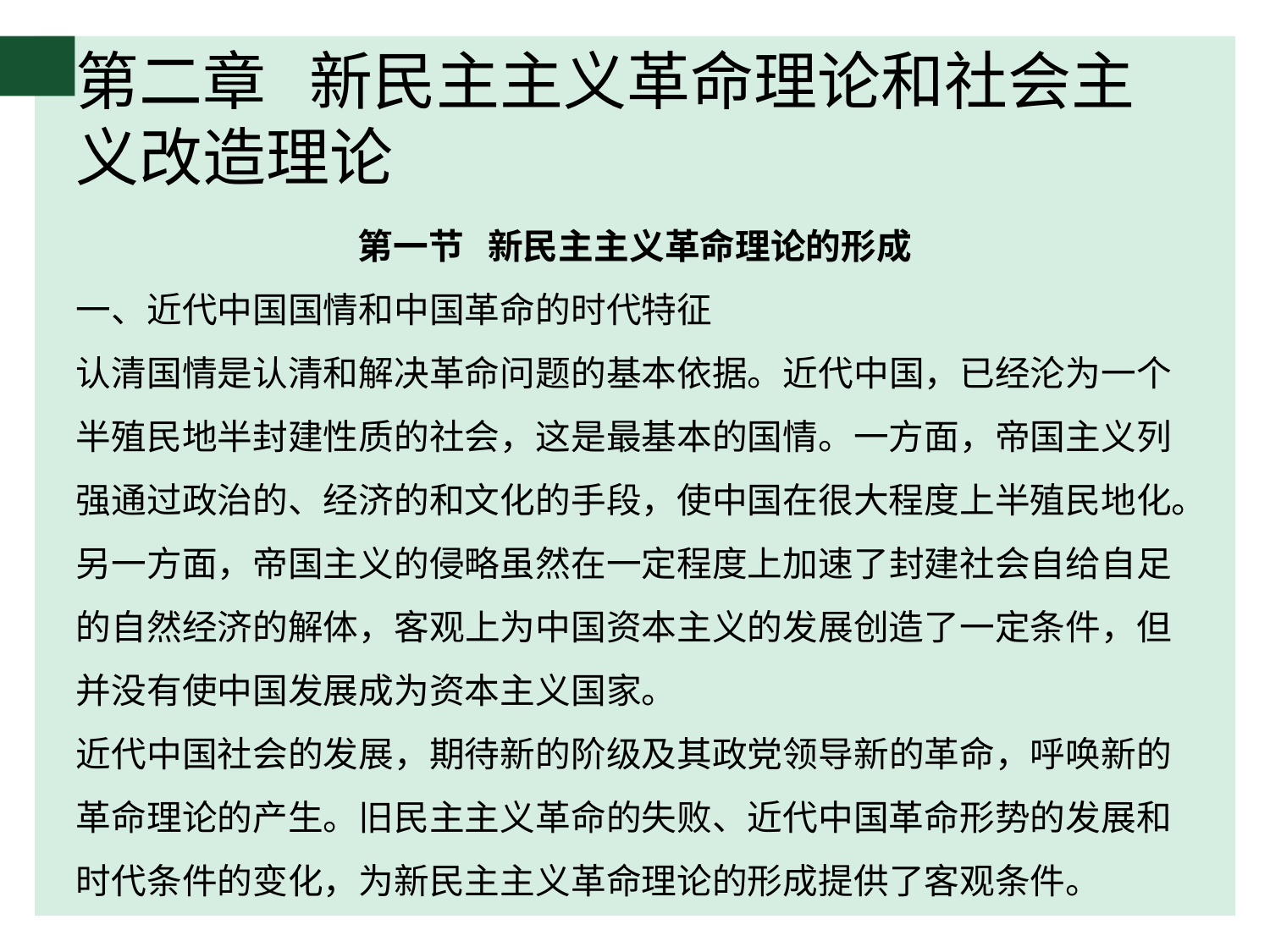

# 第二章   新民主主义革命理论和社会主义改造理论
第一节   新民主主义革命理论的形成
一、近代中国国情和中国革命的时代特征
认清国情是认清和解决革命问题的基本依据。近代中国，已经沦为一个半殖民地半封建性质的社会，这是最基本的国情。一方面，帝国主义列强通过政治的、经济的和文化的手段，使中国在很大程度上半殖民地化。另一方面，帝国主义的侵略虽然在一定程度上加速了封建社会自给自足的自然经济的解体，客观上为中国资本主义的发展创造了一定条件，但并没有使中国发展成为资本主义国家。
近代中国社会的发展，期待新的阶级及其政党领导新的革命，呼唤新的革命理论的产生。旧民主主义革命的失败、近代中国革命形势的发展和时代条件的变化，为新民主主义革命理论的形成提供了客观条件。